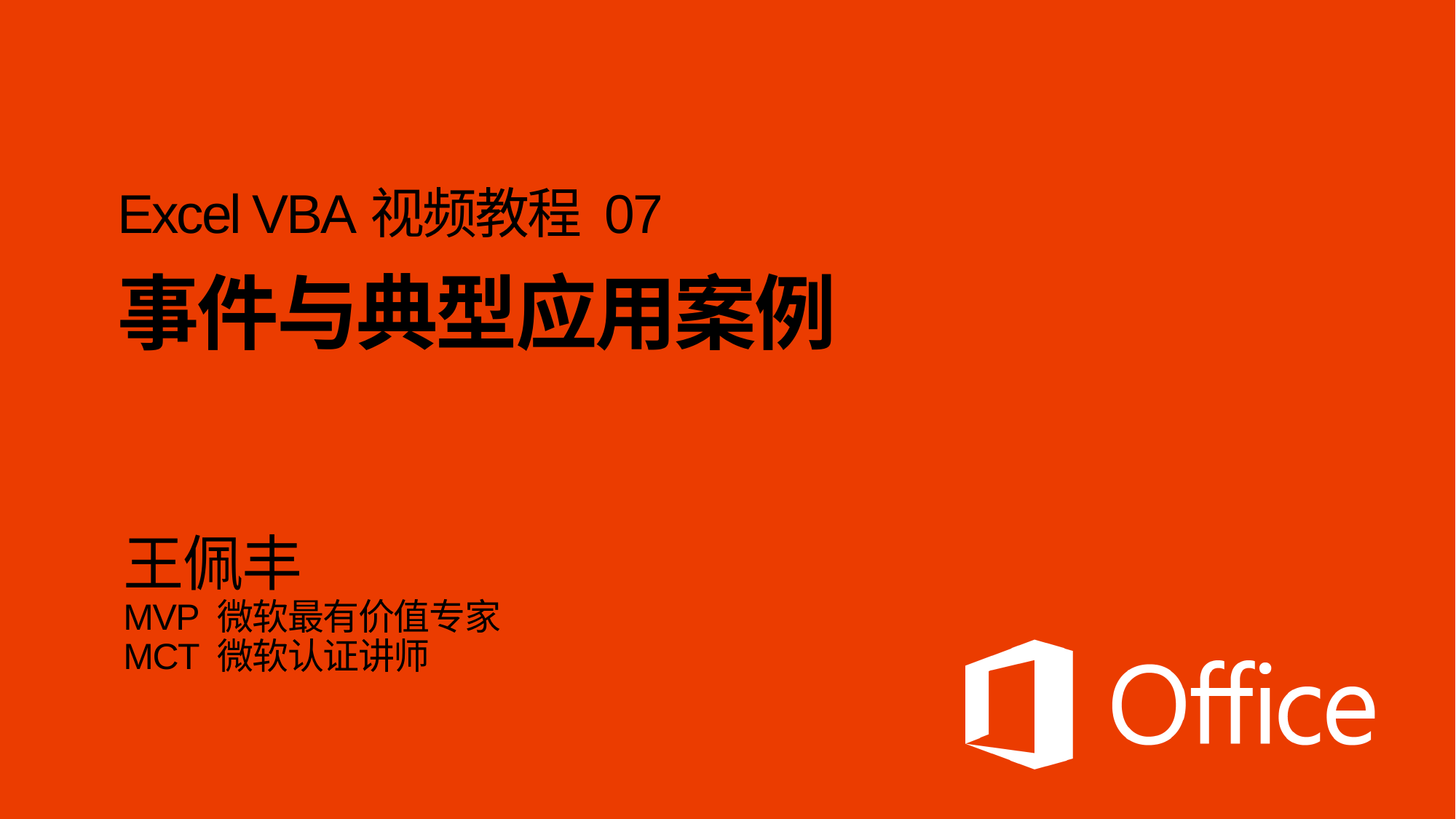

# Excel VBA视频教程 07 事件与典型应用案例
王佩丰
MVP 微软最有价值专家
MCT 微软认证讲师